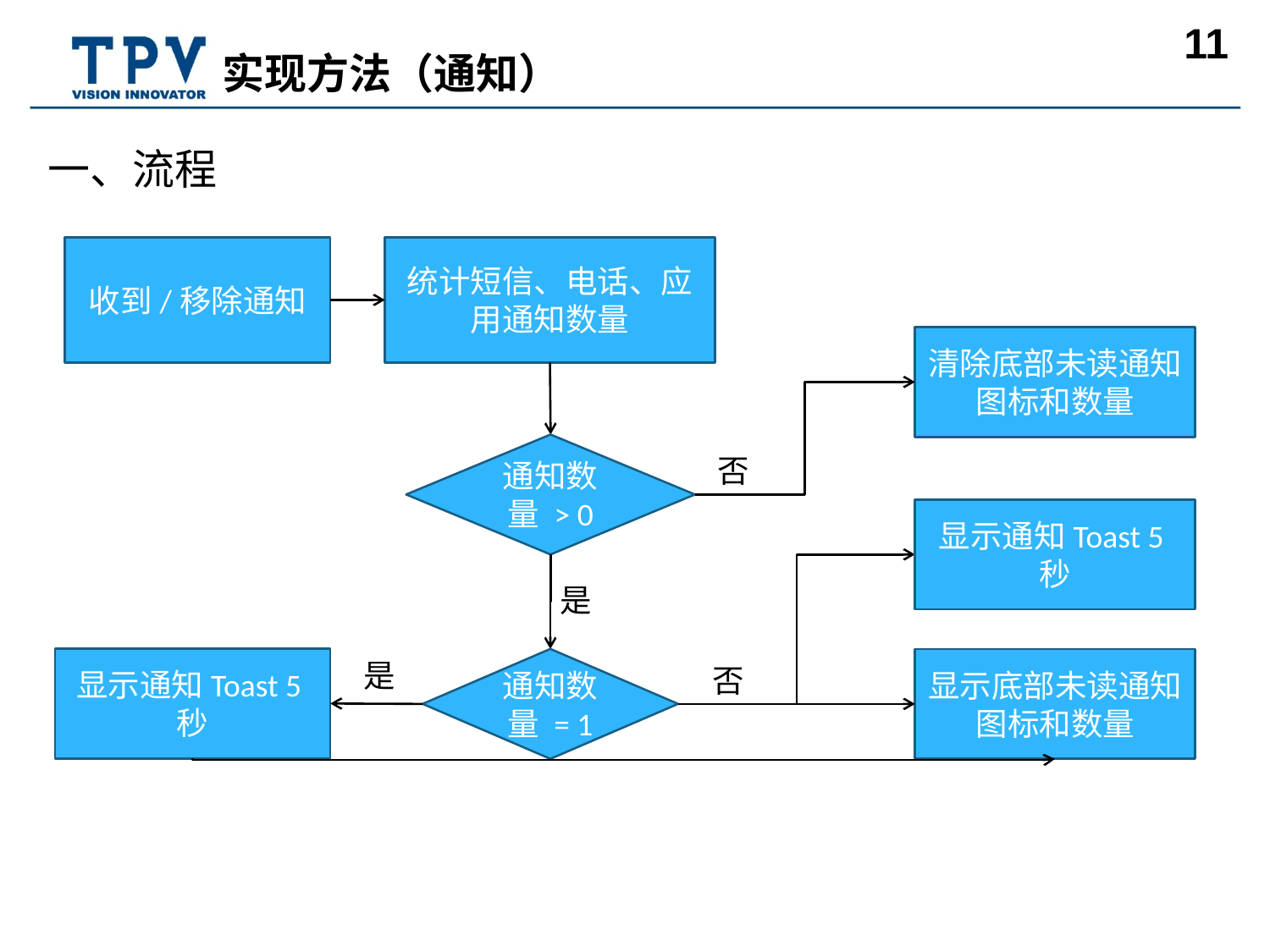

实现方法（通知）
一、流程
收到/移除通知
统计短信、电话、应用通知数量
清除底部未读通知图标和数量
通知数量 > 0
否
显示通知Toast 5秒
是
显示通知Toast 5秒
通知数量 = 1
显示底部未读通知图标和数量
是
否